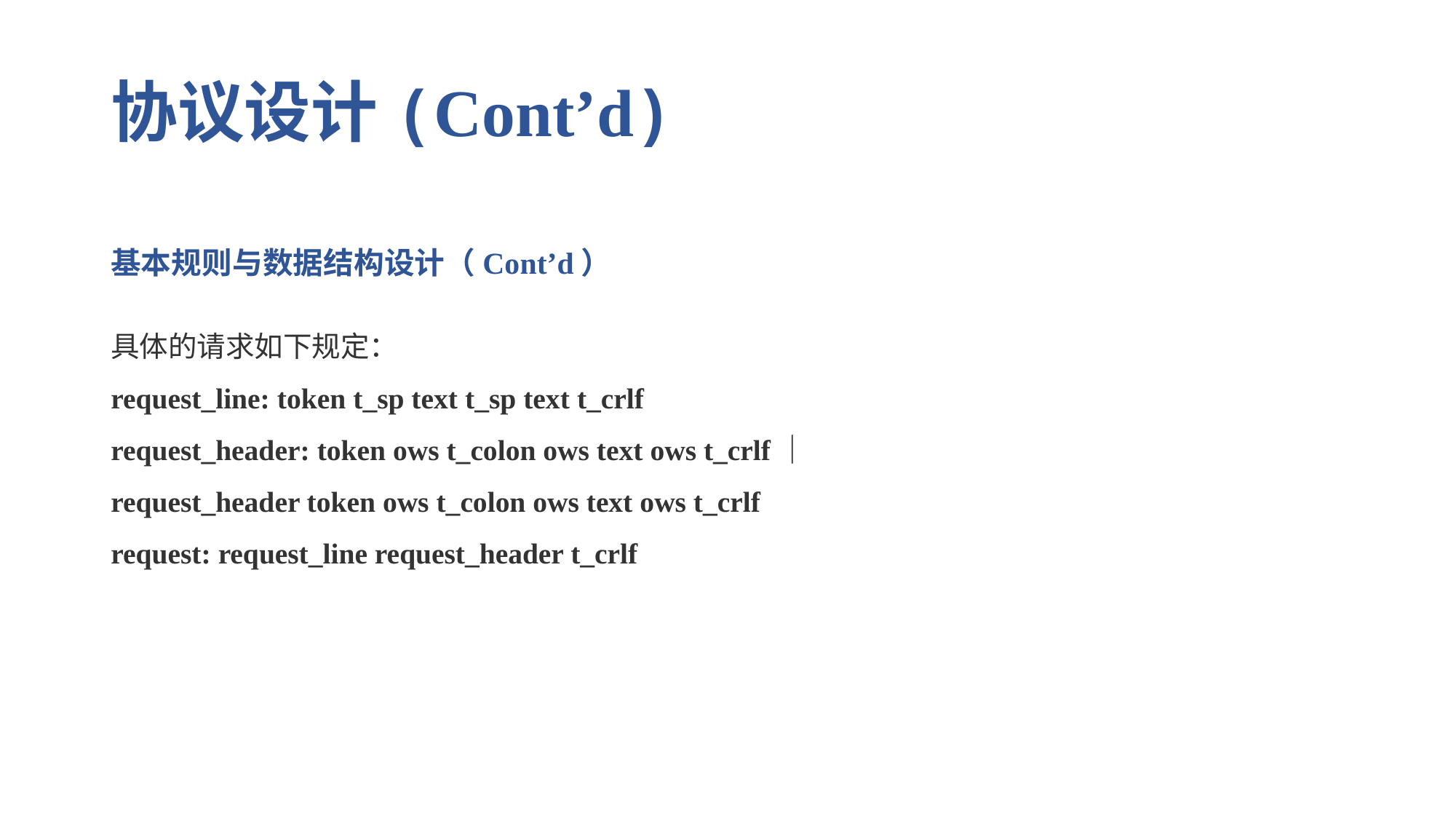

# 协议设计(Cont’d)
基本规则与数据结构设计（Cont’d）
具体的请求如下规定：
request_line: token t_sp text t_sp text t_crlf
request_header: token ows t_colon ows text ows t_crlf｜
request_header token ows t_colon ows text ows t_crlf
request: request_line request_header t_crlf